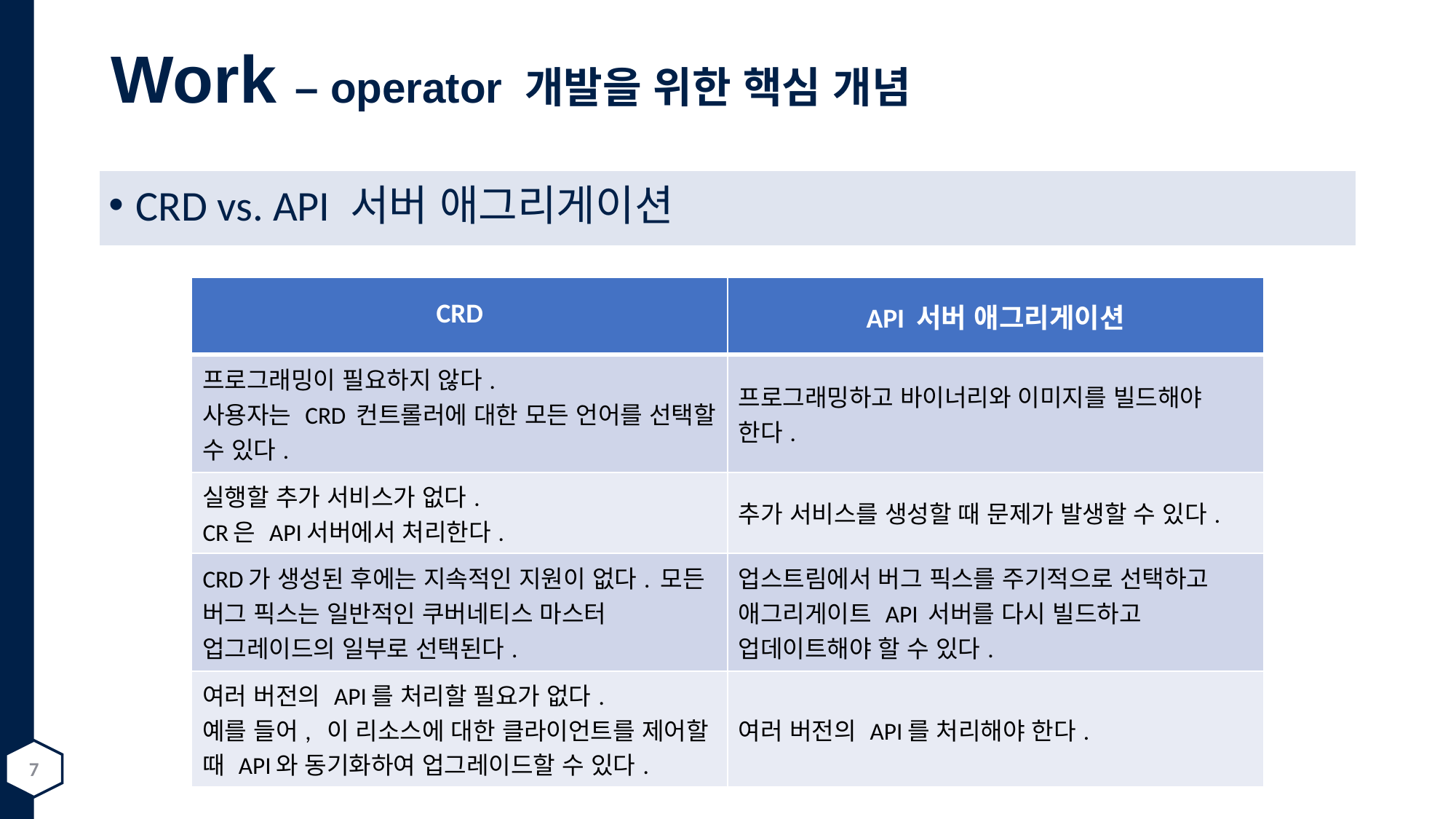

# Work – operator 개발을 위한 핵심 개념
CRD vs. API 서버 애그리게이션
| CRD | API 서버 애그리게이션 |
| --- | --- |
| 프로그래밍이 필요하지 않다. 사용자는 CRD 컨트롤러에 대한 모든 언어를 선택할 수 있다. | 프로그래밍하고 바이너리와 이미지를 빌드해야 한다. |
| 실행할 추가 서비스가 없다. CR은 API서버에서 처리한다. | 추가 서비스를 생성할 때 문제가 발생할 수 있다. |
| CRD가 생성된 후에는 지속적인 지원이 없다. 모든 버그 픽스는 일반적인 쿠버네티스 마스터 업그레이드의 일부로 선택된다. | 업스트림에서 버그 픽스를 주기적으로 선택하고 애그리게이트 API 서버를 다시 빌드하고 업데이트해야 할 수 있다. |
| 여러 버전의 API를 처리할 필요가 없다. 예를 들어, 이 리소스에 대한 클라이언트를 제어할 때 API와 동기화하여 업그레이드할 수 있다. | 여러 버전의 API를 처리해야 한다. |
7